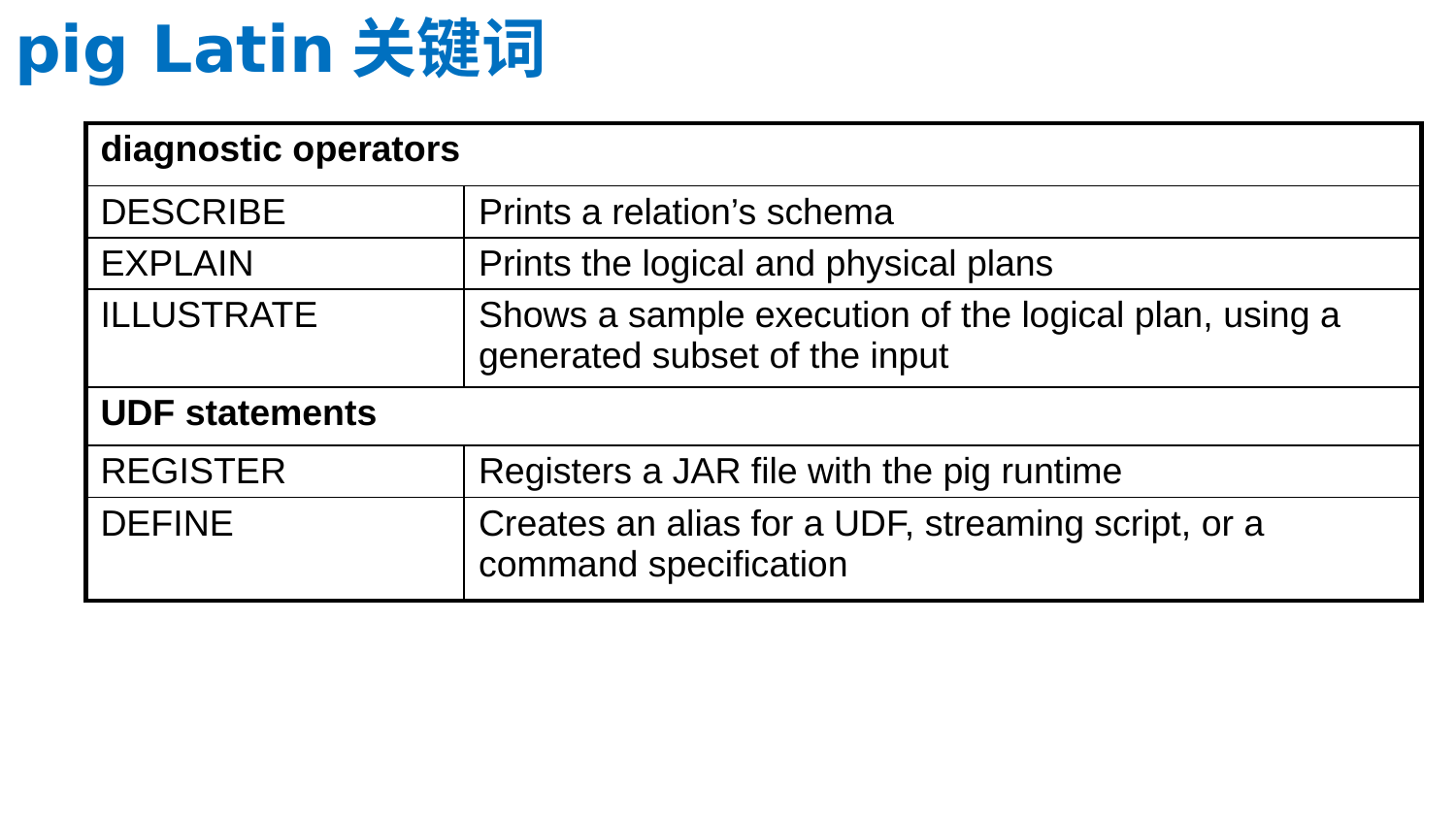

pig Latin关键词
| diagnostic operators |  |
| --- | --- |
| DESCRIBE | Prints a relation’s schema |
| EXPLAIN | Prints the logical and physical plans |
| ILLUSTRATE | Shows a sample execution of the logical plan, using a generated subset of the input |
| UDF statements |  |
| REGISTER | Registers a JAR file with the pig runtime |
| DEFINE | Creates an alias for a UDF, streaming script, or a command specification |